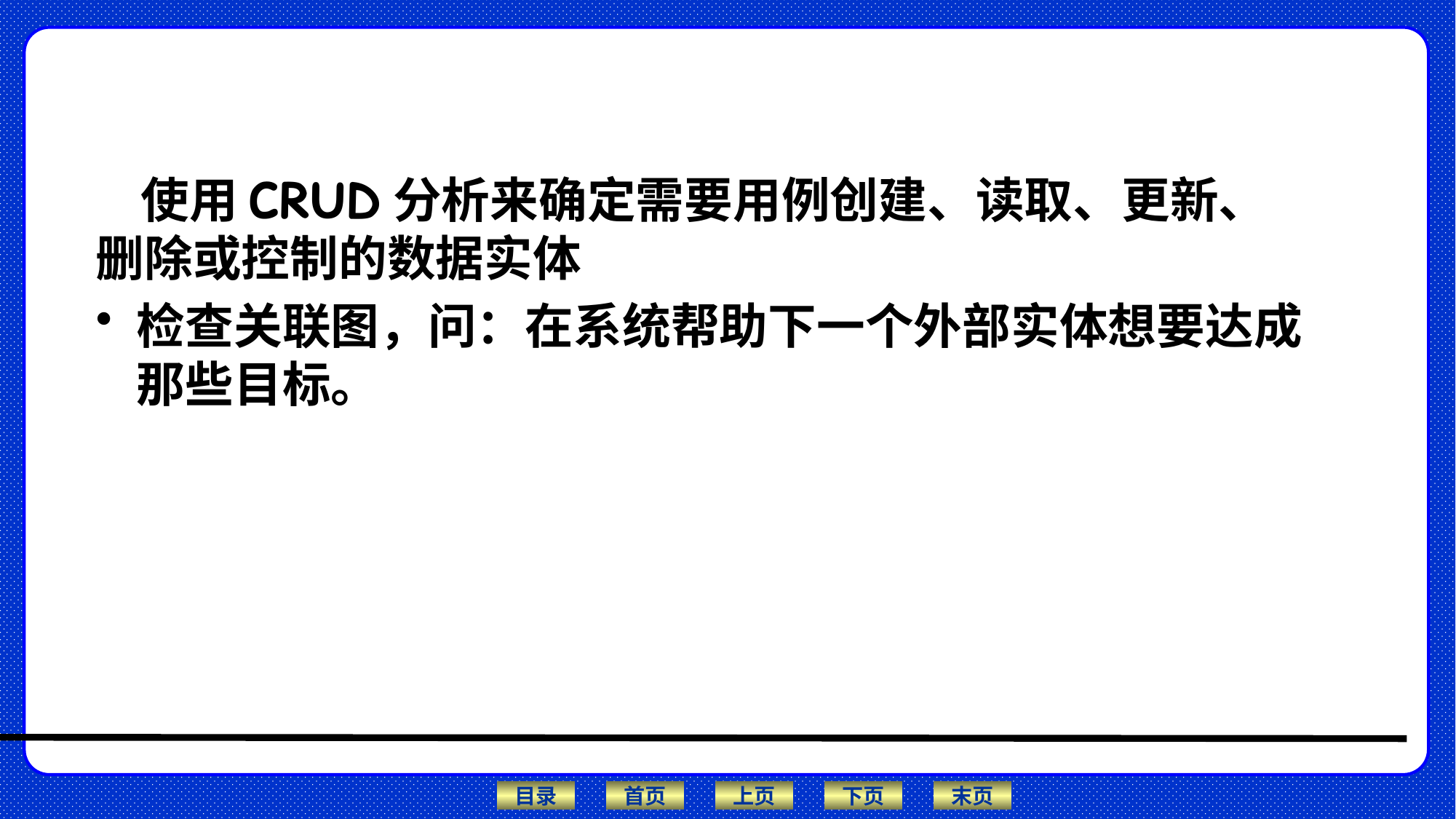

#
   使用CRUD分析来确定需要用例创建、读取、更新、删除或控制的数据实体
检查关联图，问：在系统帮助下一个外部实体想要达成那些目标。